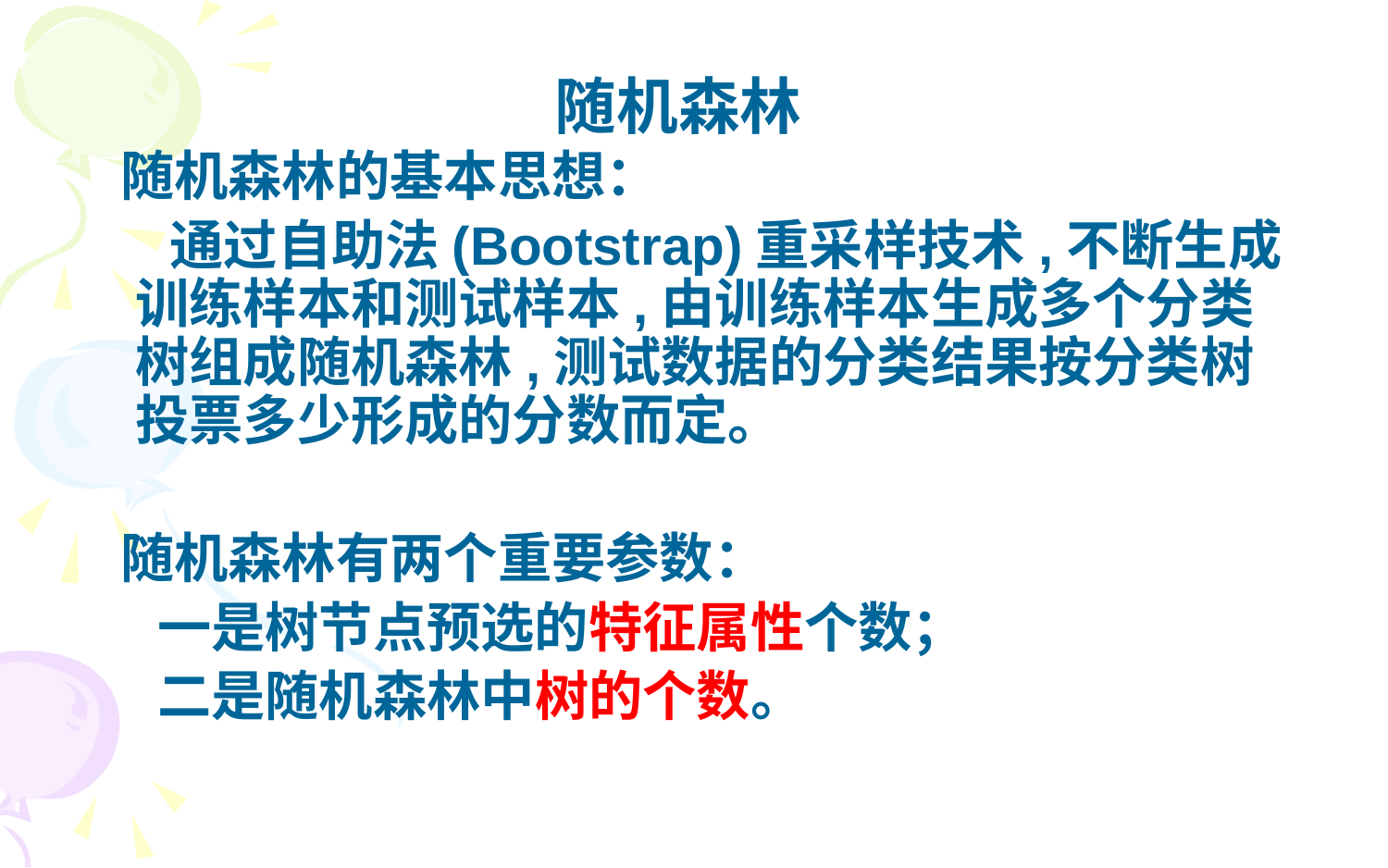

随机森林
  随机森林的基本思想：
      通过自助法(Bootstrap)重采样技术,不断生成训练样本和测试样本,由训练样本生成多个分类树组成随机森林,测试数据的分类结果按分类树投票多少形成的分数而定。

  随机森林有两个重要参数：
     一是树节点预选的特征属性个数；
     二是随机森林中树的个数。